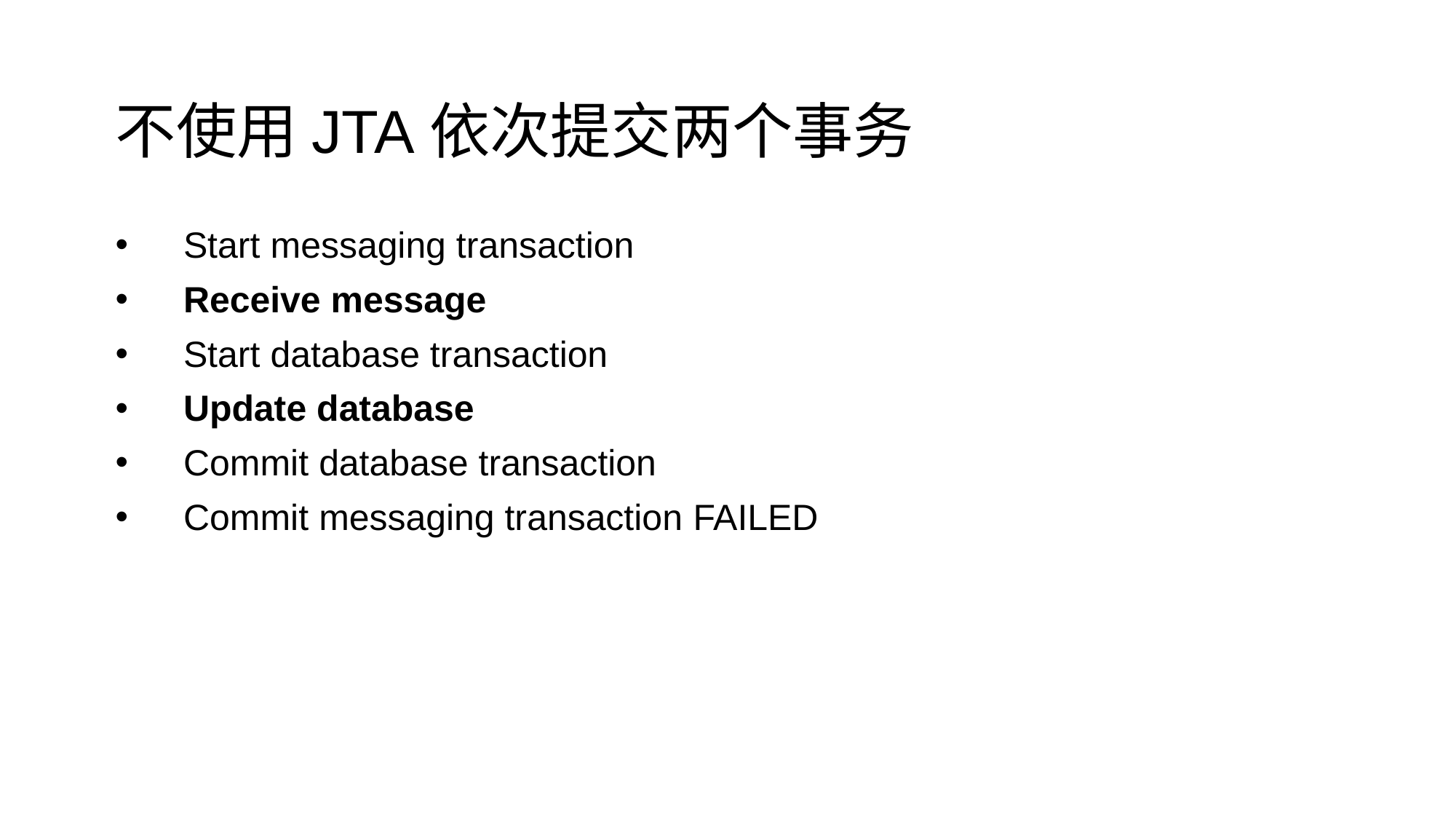

# 不使用JTA依次提交两个事务
    Start messaging transaction
    Receive message
    Start database transaction
    Update database
    Commit database transaction
    Commit messaging transaction FAILED